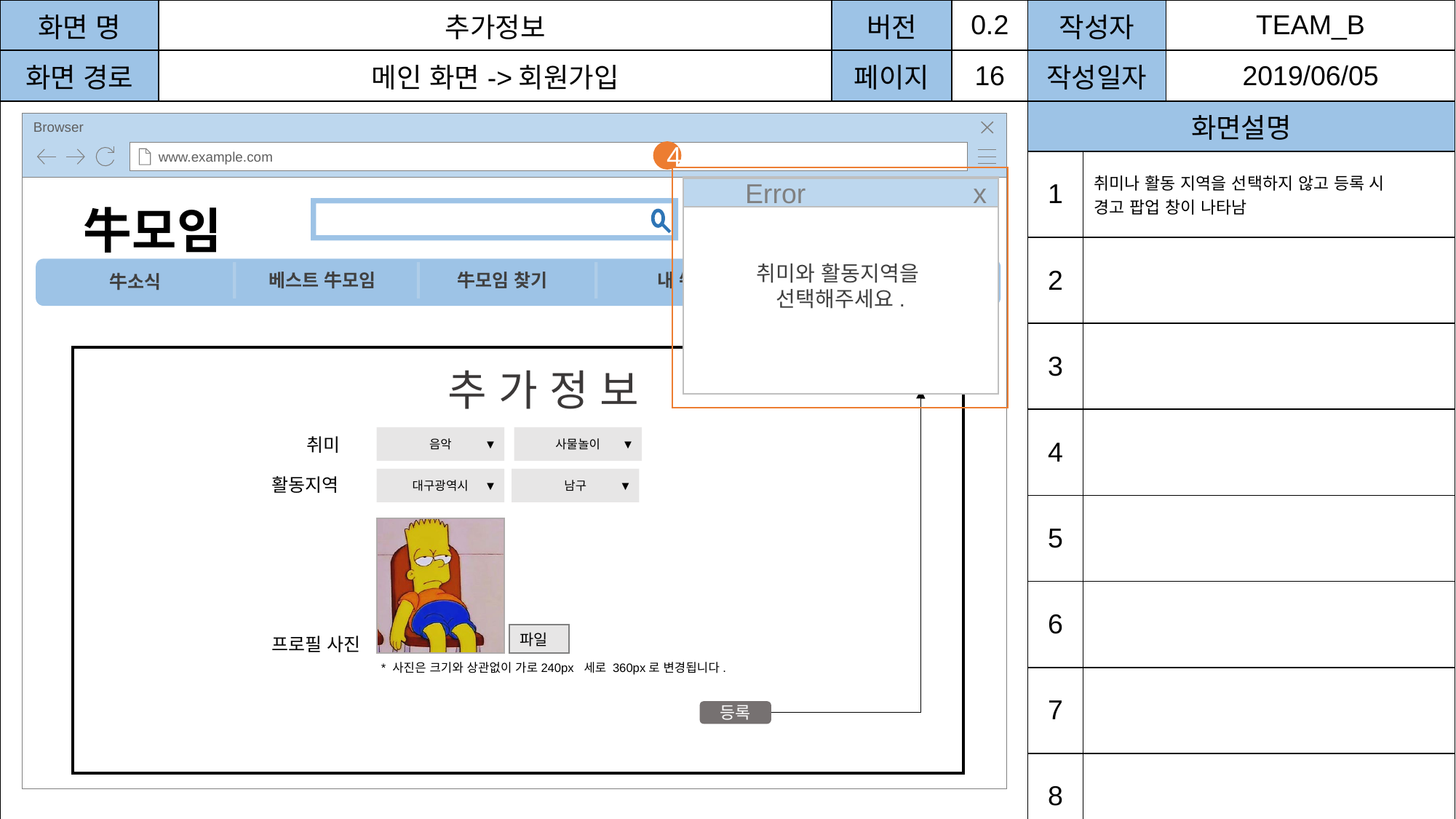

| 화면 명 | 추가정보 | 버전 | 0.2 | 작성자 |  | TEAM\_B |
| --- | --- | --- | --- | --- | --- | --- |
| 화면 경로 | 메인 화면->회원가입 | 페이지 | 16 | 작성일자 |  | 2019/06/05 |
|  |  |  |  | 화면설명 |  |  |
|  |  |  |  | 1 | 취미나 활동 지역을 선택하지 않고 등록 시 경고 팝업 창이 나타남 |  |
|  |  |  |  | 2 |  |  |
|  |  |  |  | 3 |  |  |
|  |  |  |  | 4 |  |  |
|  |  |  |  | 5 |  |  |
|  |  |  |  | 6 |  |  |
|  |  |  |  | 7 |  |  |
|  |  |  |  | 8 |  |  |
Browser

www.example.com

4

취미와 활동지역을
선택해주세요.
Error                      x
牛모임

로그인
회원가입
고객센터

베스트 牛모임
牛모임 찾기
내 牛모임
牛모임 뽐내기
牛소식
확인

추 가 정 보
음악
사물놀이
      취미
▼
▼
활동지역
대구광역시
남구
▼
▼

파일
프로필 사진
* 사진은 크기와 상관없이 가로240px  세로 360px로 변경됩니다.
등록